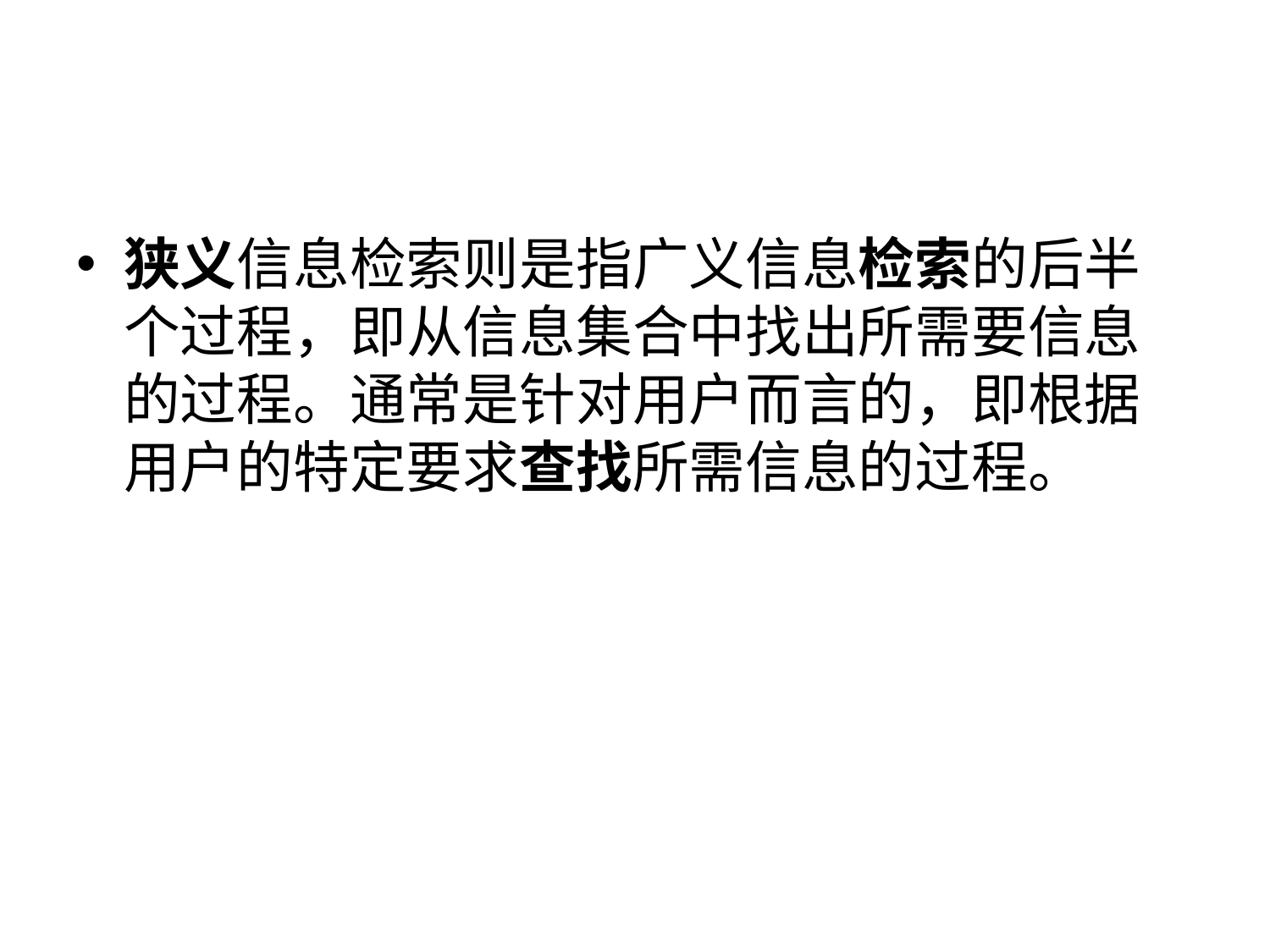

#
狭义信息检索则是指广义信息检索的后半个过程，即从信息集合中找出所需要信息的过程。通常是针对用户而言的，即根据用户的特定要求查找所需信息的过程。